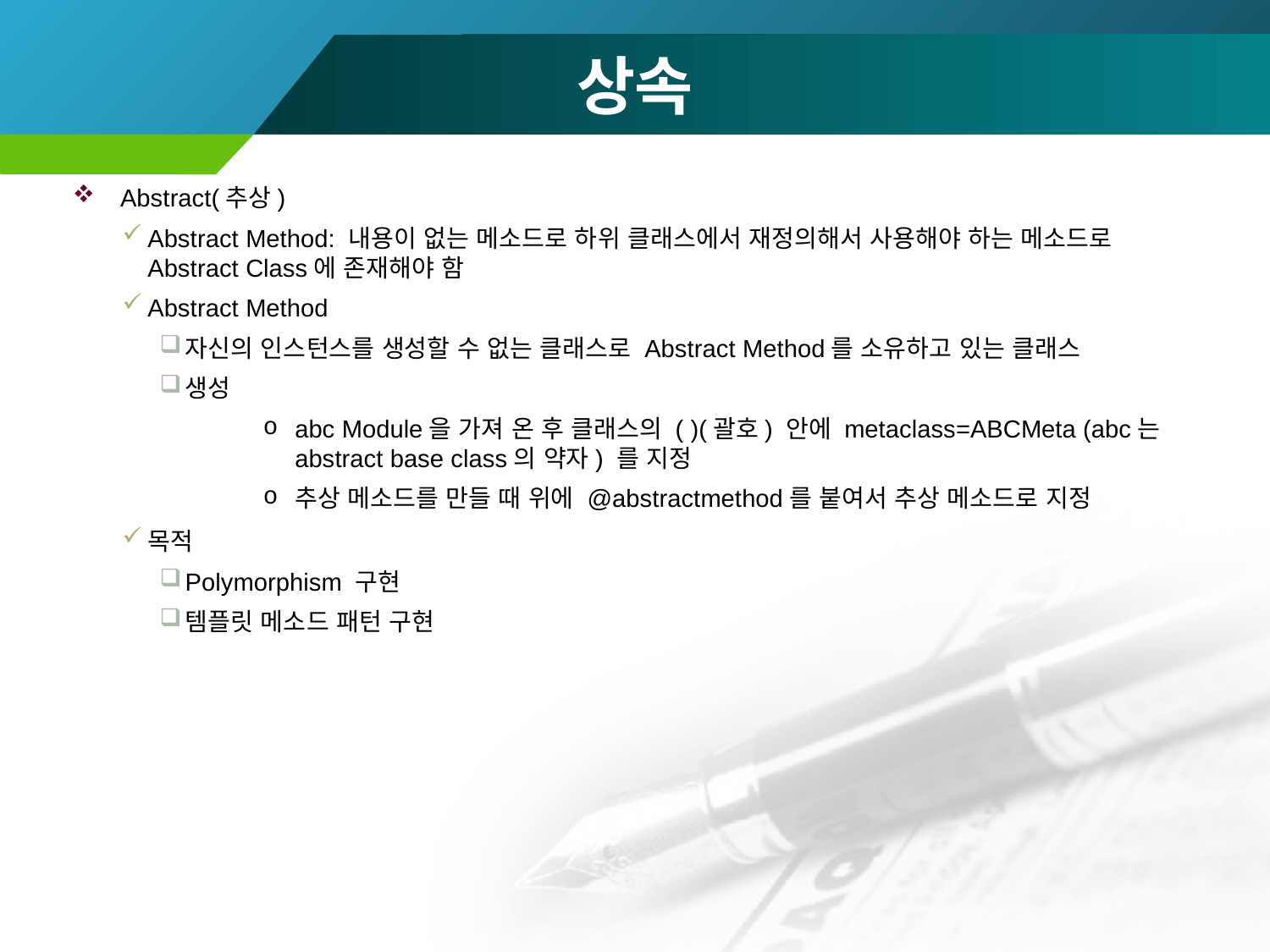

# 상속
Abstract(추상)
Abstract Method: 내용이 없는 메소드로 하위 클래스에서 재정의해서 사용해야 하는 메소드로 Abstract Class에 존재해야 함
Abstract Method
자신의 인스턴스를 생성할 수 없는 클래스로 Abstract Method를 소유하고 있는 클래스
생성
abc Module을 가져 온 후 클래스의 ( )(괄호) 안에 metaclass=ABCMeta (abc는 abstract base class의 약자) 를 지정
추상 메소드를 만들 때 위에 @abstractmethod를 붙여서 추상 메소드로 지정
목적
Polymorphism 구현
템플릿 메소드 패턴 구현